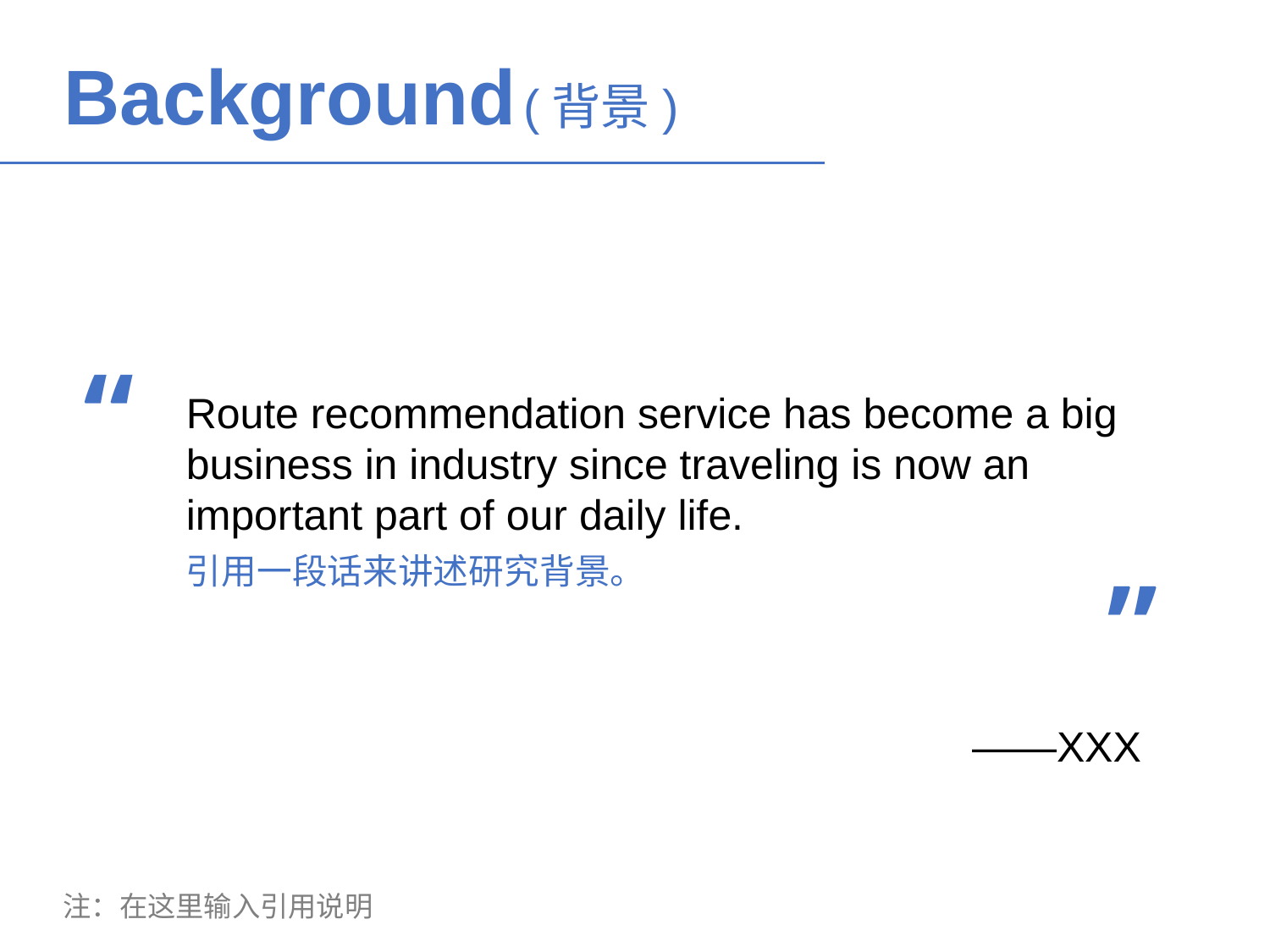

Background (背景)
“
Route recommendation service has become a big business in industry since traveling is now an important part of our daily life.
引用一段话来讲述研究背景。
”
——XXX
注：在这里输入引用说明